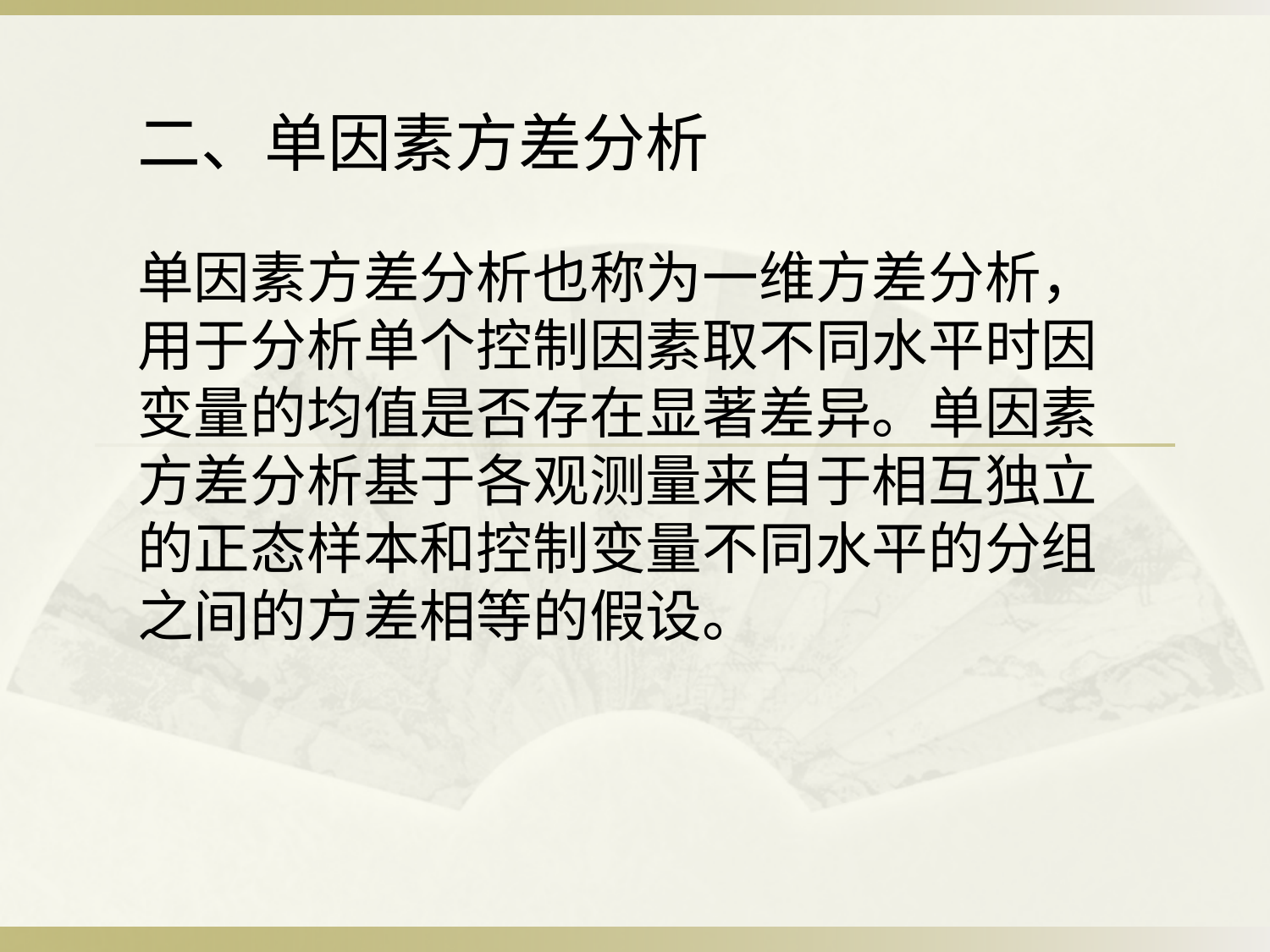

二、单因素方差分析
单因素方差分析也称为一维方差分析，用于分析单个控制因素取不同水平时因变量的均值是否存在显著差异。单因素方差分析基于各观测量来自于相互独立的正态样本和控制变量不同水平的分组之间的方差相等的假设。